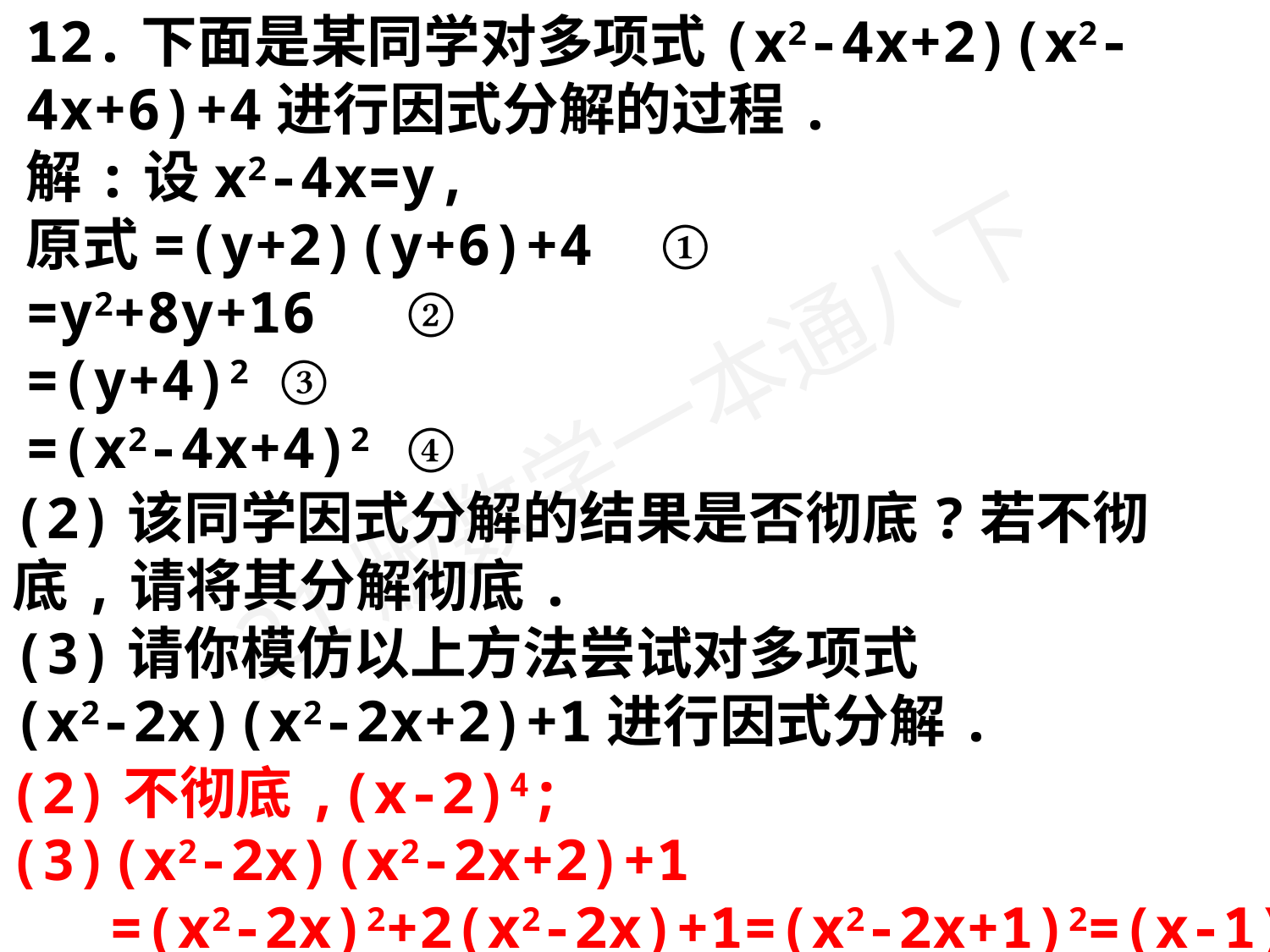

12.下面是某同学对多项式(x2-4x+2)(x2-4x+6)+4进行因式分解的过程.
解:设x2-4x=y,
原式=(y+2)(y+6)+4 	①
=y2+8y+16 	②
=(y+4)2	③
=(x2-4x+4)2	④
(2)该同学因式分解的结果是否彻底?若不彻底,请将其分解彻底.
(3)请你模仿以上方法尝试对多项式
(x2-2x)(x2-2x+2)+1进行因式分解.
(2)不彻底,(x-2)4;
(3)(x2-2x)(x2-2x+2)+1
   =(x2-2x)2+2(x2-2x)+1=(x2-2x+1)2=(x-1)4.